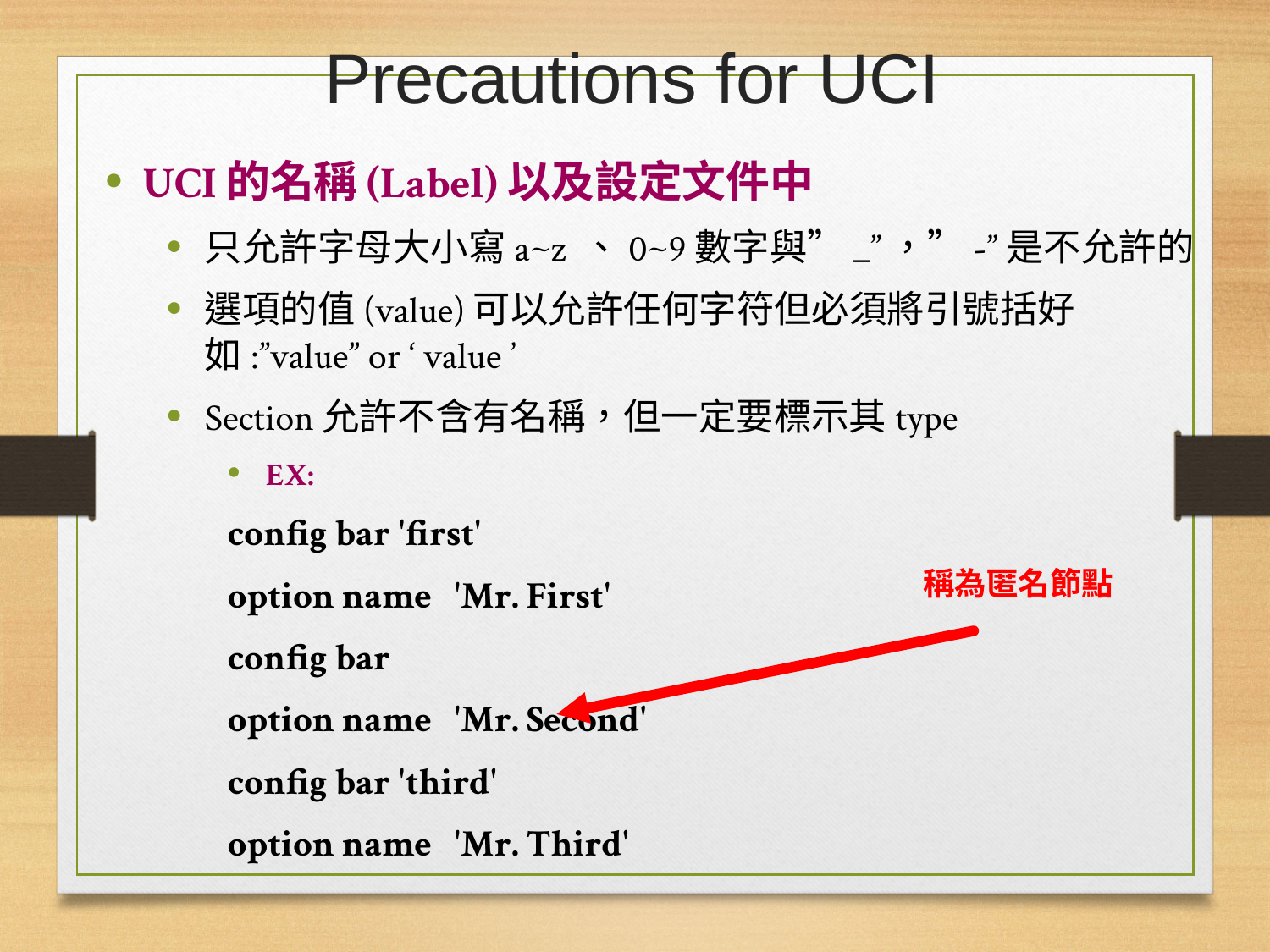

# Precautions for UCI
UCI的名稱(Label)以及設定文件中
只允許字母大小寫a~z 、0~9數字與”_”，”-”是不允許的
選項的值(value)可以允許任何字符但必須將引號括好 如:”value” or ‘ value ’
Section允許不含有名稱，但一定要標示其type
EX:
config bar 'first'
	option name	'Mr. First'
config bar
	option name	'Mr. Second'
config bar 'third'
	option name	'Mr. Third'
稱為匿名節點